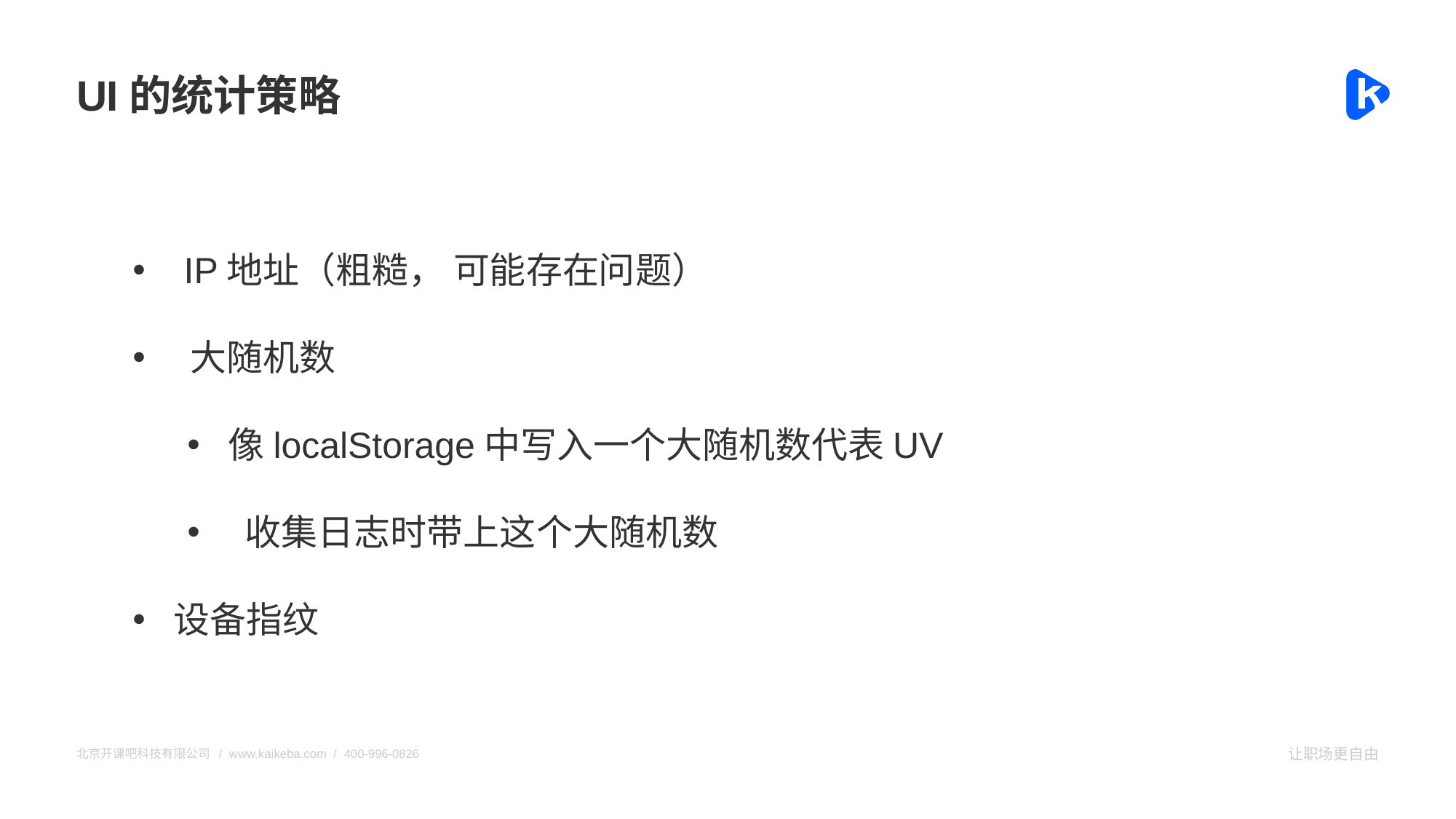

UI的统计策略
 IP地址（粗糙， 可能存在问题）
 大随机数
像localStorage中写入一个大随机数代表UV
 收集日志时带上这个大随机数
设备指纹